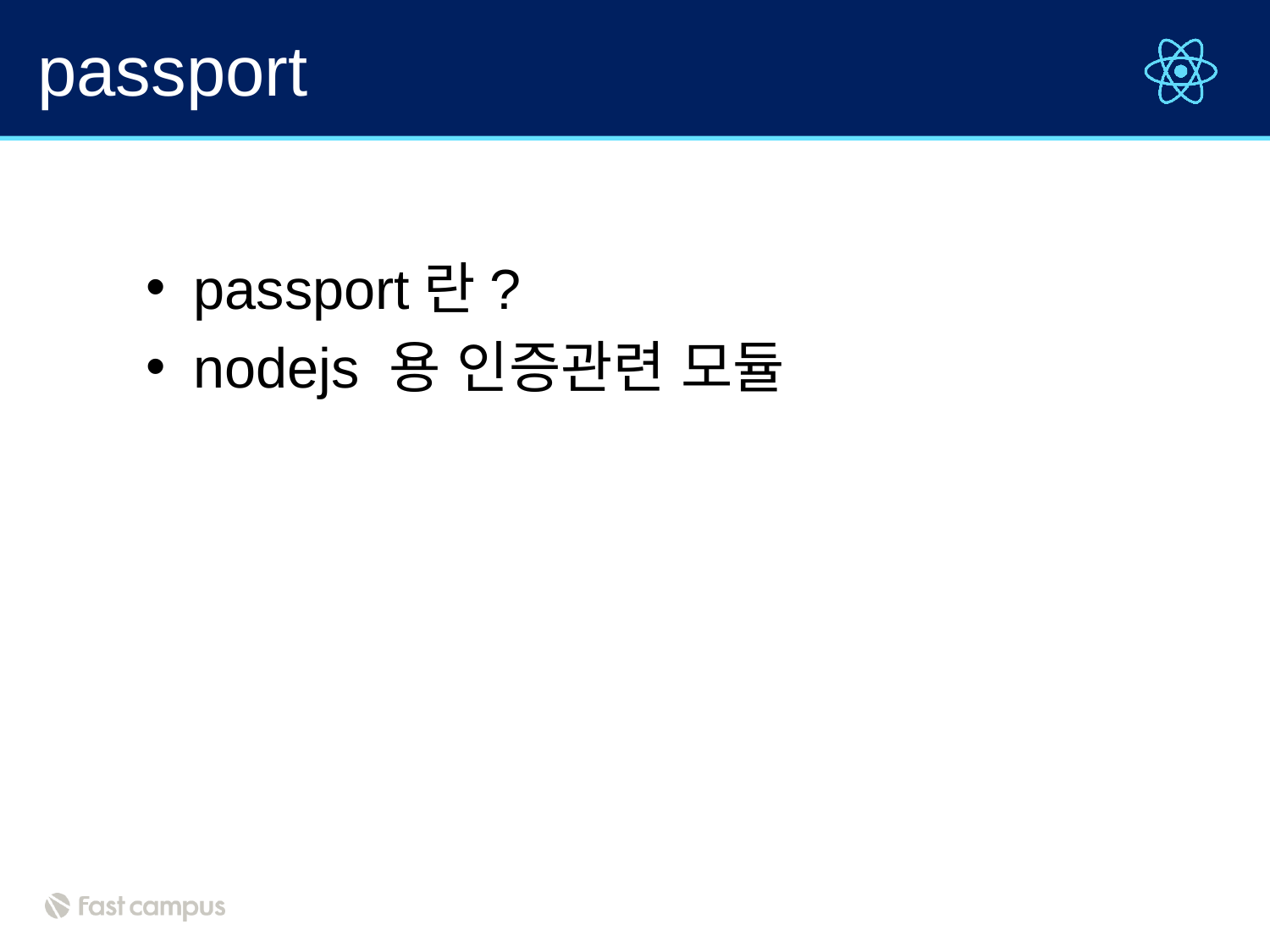

# passport
passport란?
nodejs 용 인증관련 모듈